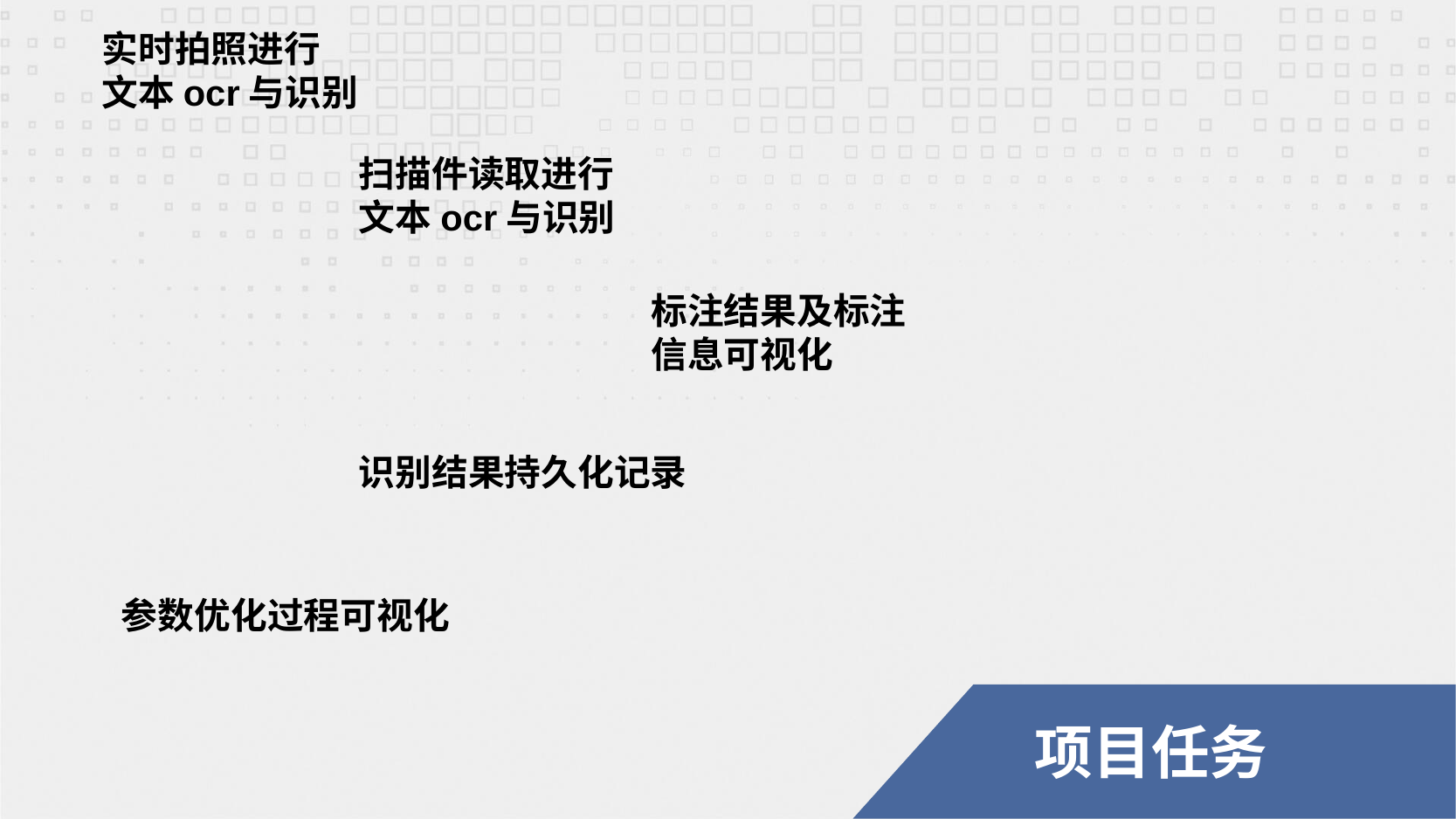

实时拍照进行
文本ocr与识别
扫描件读取进行
文本ocr与识别
标注结果及标注信息可视化
识别结果持久化记录
参数优化过程可视化

项目任务